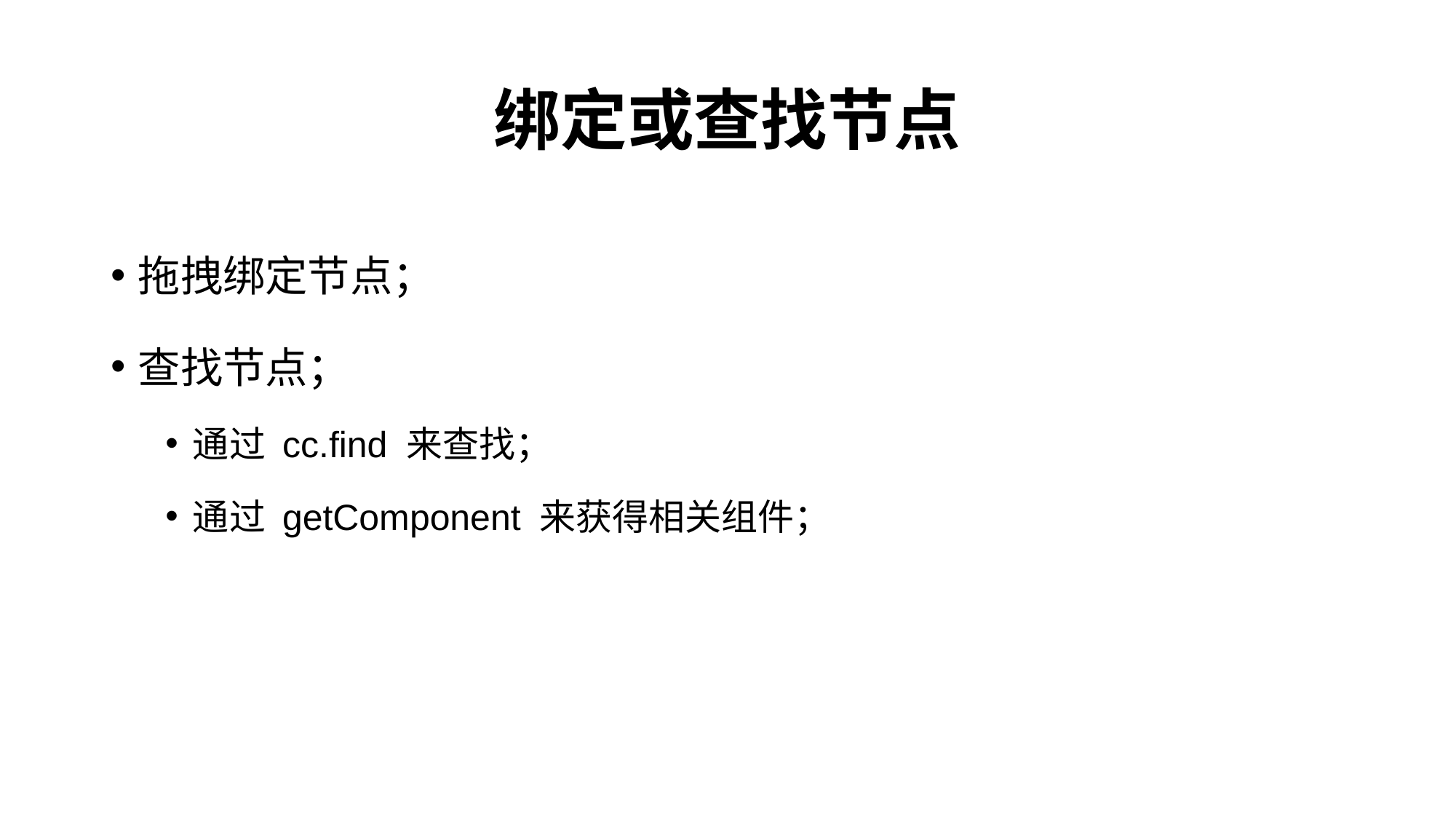

# 绑定或查找节点
拖拽绑定节点；
查找节点；
通过 cc.find 来查找；
通过 getComponent 来获得相关组件；